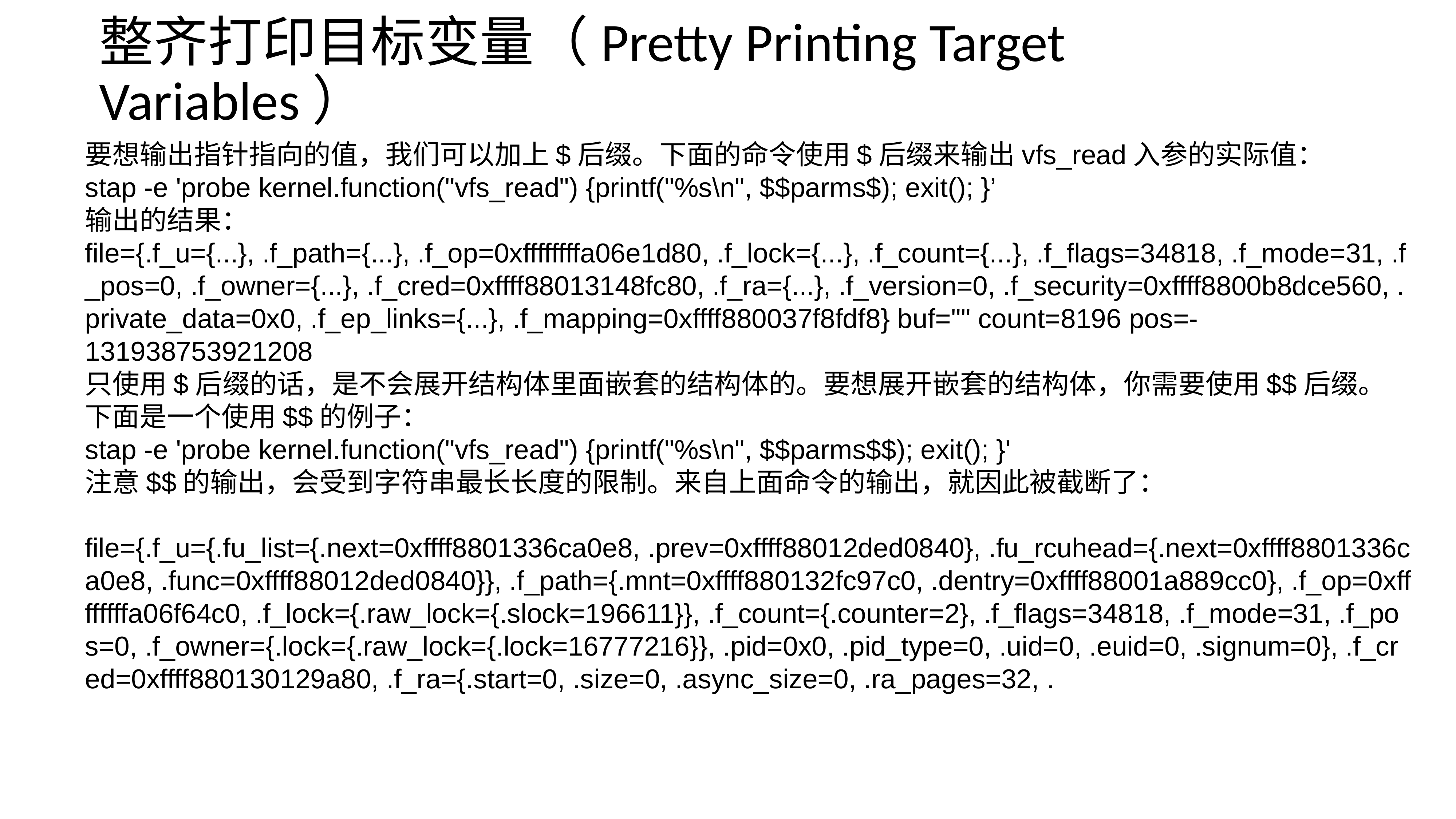

整齐打印目标变量（Pretty Printing Target Variables）
要想输出指针指向的值，我们可以加上$后缀。下面的命令使用$后缀来输出vfs_read入参的实际值：
stap -e 'probe kernel.function("vfs_read") {printf("%s\n", $$parms$); exit(); }’
输出的结果：
file={.f_u={...}, .f_path={...}, .f_op=0xffffffffa06e1d80, .f_lock={...}, .f_count={...}, .f_flags=34818, .f_mode=31, .f_pos=0, .f_owner={...}, .f_cred=0xffff88013148fc80, .f_ra={...}, .f_version=0, .f_security=0xffff8800b8dce560, .private_data=0x0, .f_ep_links={...}, .f_mapping=0xffff880037f8fdf8} buf="" count=8196 pos=-131938753921208
只使用$后缀的话，是不会展开结构体里面嵌套的结构体的。要想展开嵌套的结构体，你需要使用$$后缀。下面是一个使用$$的例子：
stap -e 'probe kernel.function("vfs_read") {printf("%s\n", $$parms$$); exit(); }'
注意$$的输出，会受到字符串最长长度的限制。来自上面命令的输出，就因此被截断了：

file={.f_u={.fu_list={.next=0xffff8801336ca0e8, .prev=0xffff88012ded0840}, .fu_rcuhead={.next=0xffff8801336ca0e8, .func=0xffff88012ded0840}}, .f_path={.mnt=0xffff880132fc97c0, .dentry=0xffff88001a889cc0}, .f_op=0xffffffffa06f64c0, .f_lock={.raw_lock={.slock=196611}}, .f_count={.counter=2}, .f_flags=34818, .f_mode=31, .f_pos=0, .f_owner={.lock={.raw_lock={.lock=16777216}}, .pid=0x0, .pid_type=0, .uid=0, .euid=0, .signum=0}, .f_cred=0xffff880130129a80, .f_ra={.start=0, .size=0, .async_size=0, .ra_pages=32, .